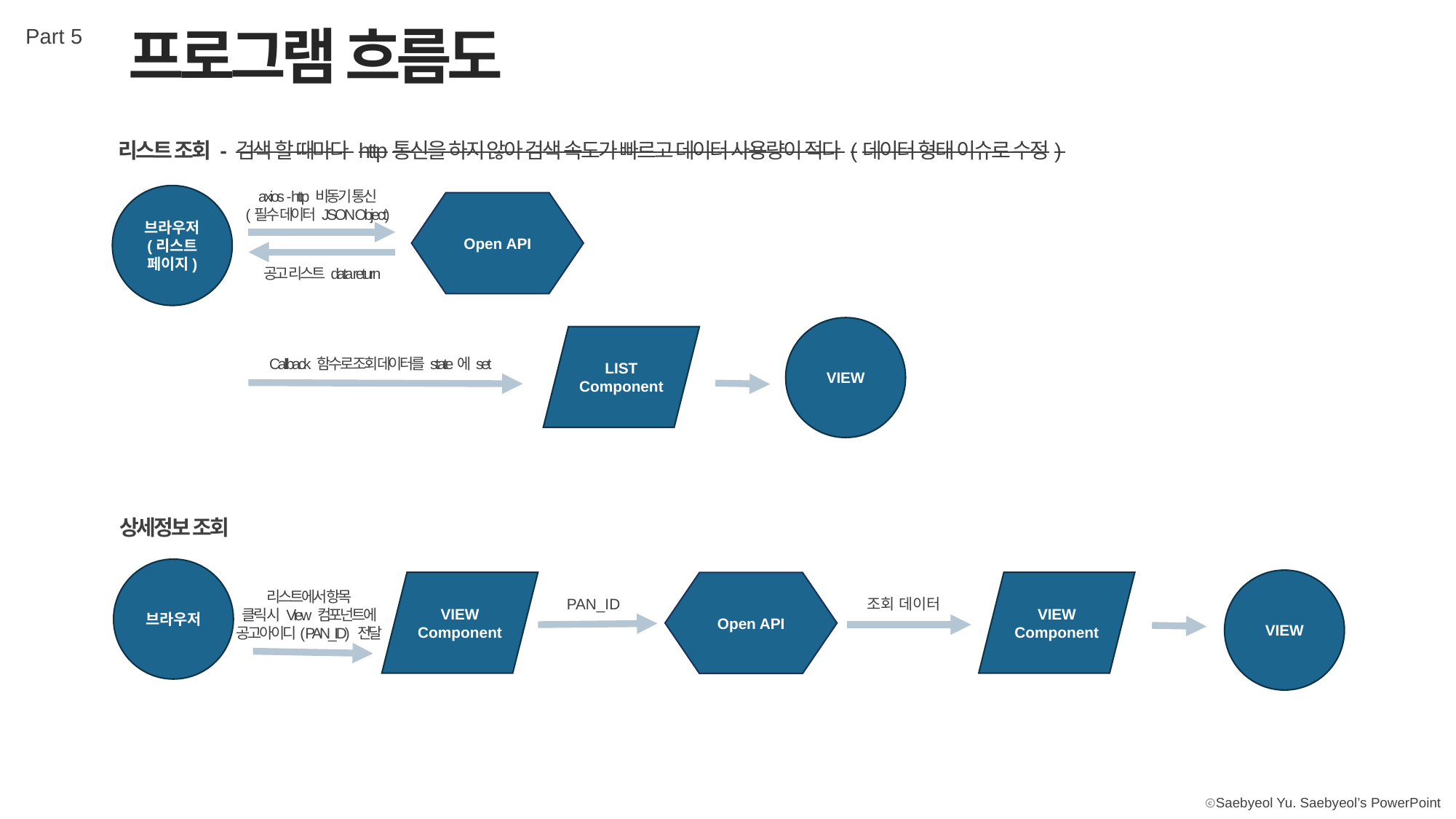

프로그램 흐름도
Part 5
리스트 조회 - 검색 할 때마다 http통신을 하지 않아 검색 속도가 빠르고 데이터 사용량이 적다 (데이터 형태 이슈로 수정)

axios - http 비동기 통신
(필수 데이터 JSON Object)
브라우저
(리스트 페이지)
Open API
공고 리스트 data return
VIEW
LIST
Component
Callback 함수로 조회 데이터를 state에 set
상세정보 조회
브라우저
VIEW
VIEW
Component
VIEW
Component
Open API
리스트에서 항목
클릭 시 View 컴포넌트에
공고아이디(PAN_ID)  전달
PAN_ID
조회 데이터